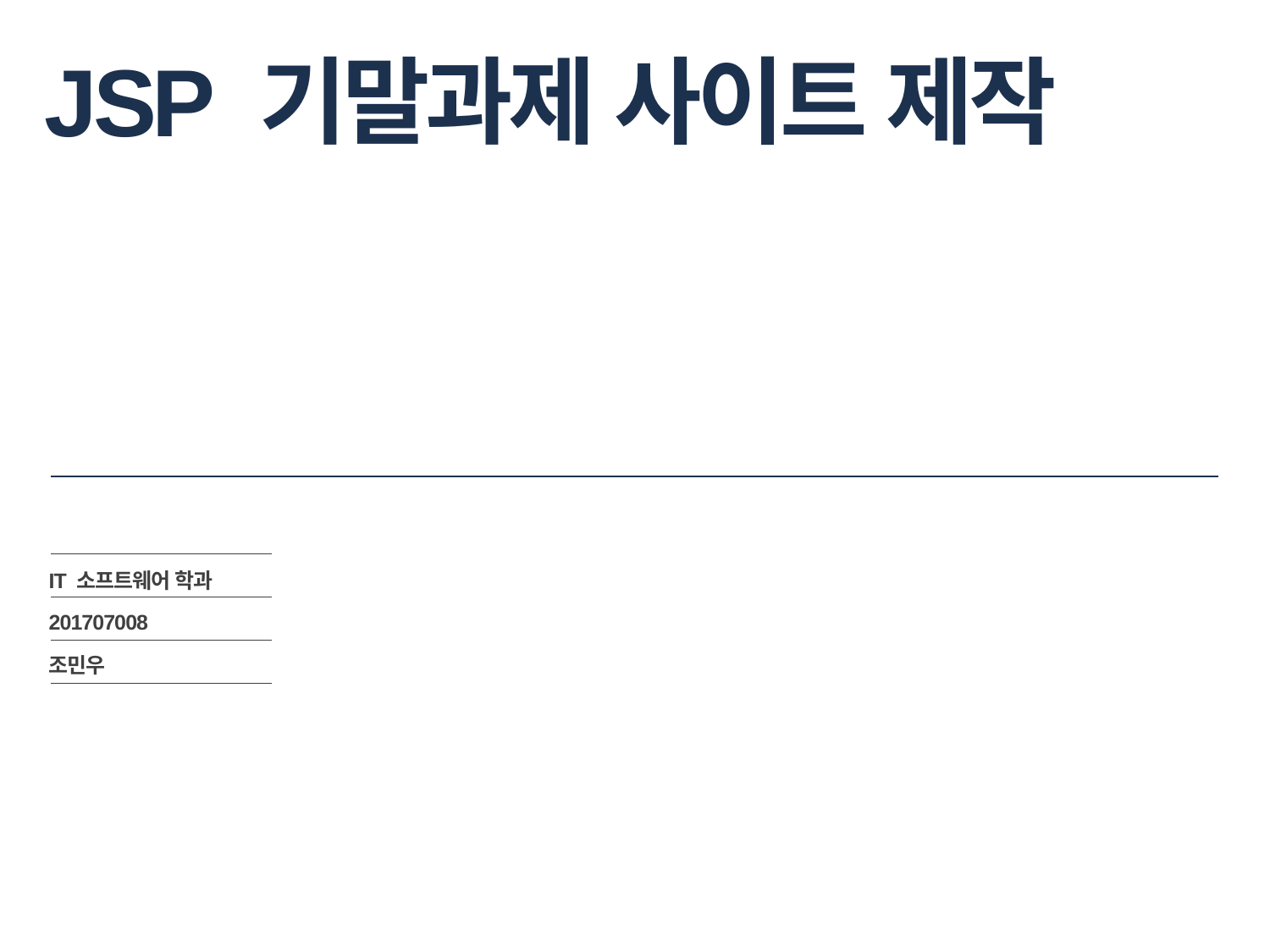

# JSP 기말과제 사이트 제작
IT 소프트웨어 학과
201707008
조민우